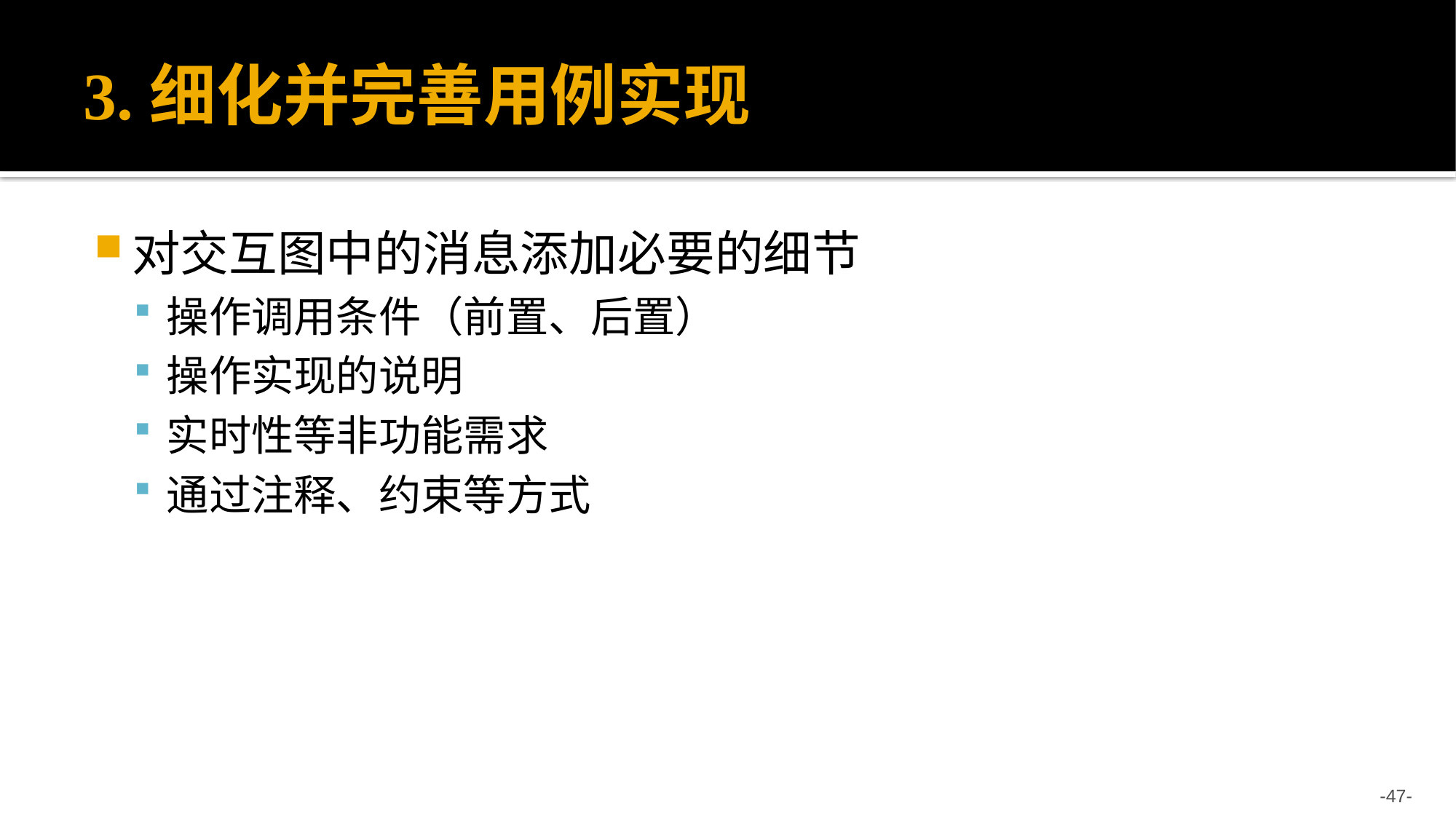

# 3.细化并完善用例实现
对交互图中的消息添加必要的细节
操作调用条件（前置、后置）
操作实现的说明
实时性等非功能需求
通过注释、约束等方式
-47-